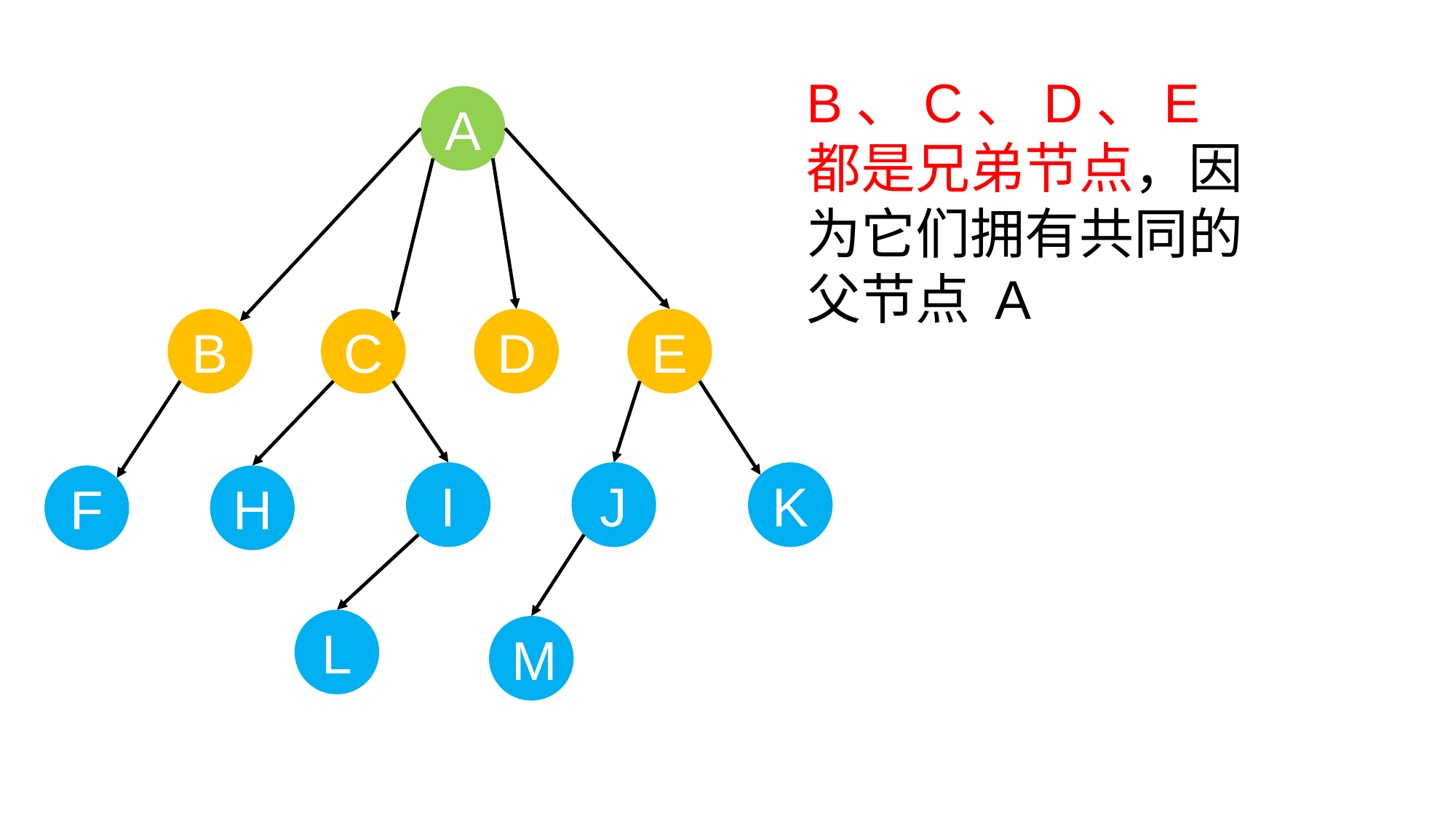

B、C、D、E 都是兄弟节点，因为它们拥有共同的父节点 A
A
B
C
D
E
I
J
K
F
H
L
M